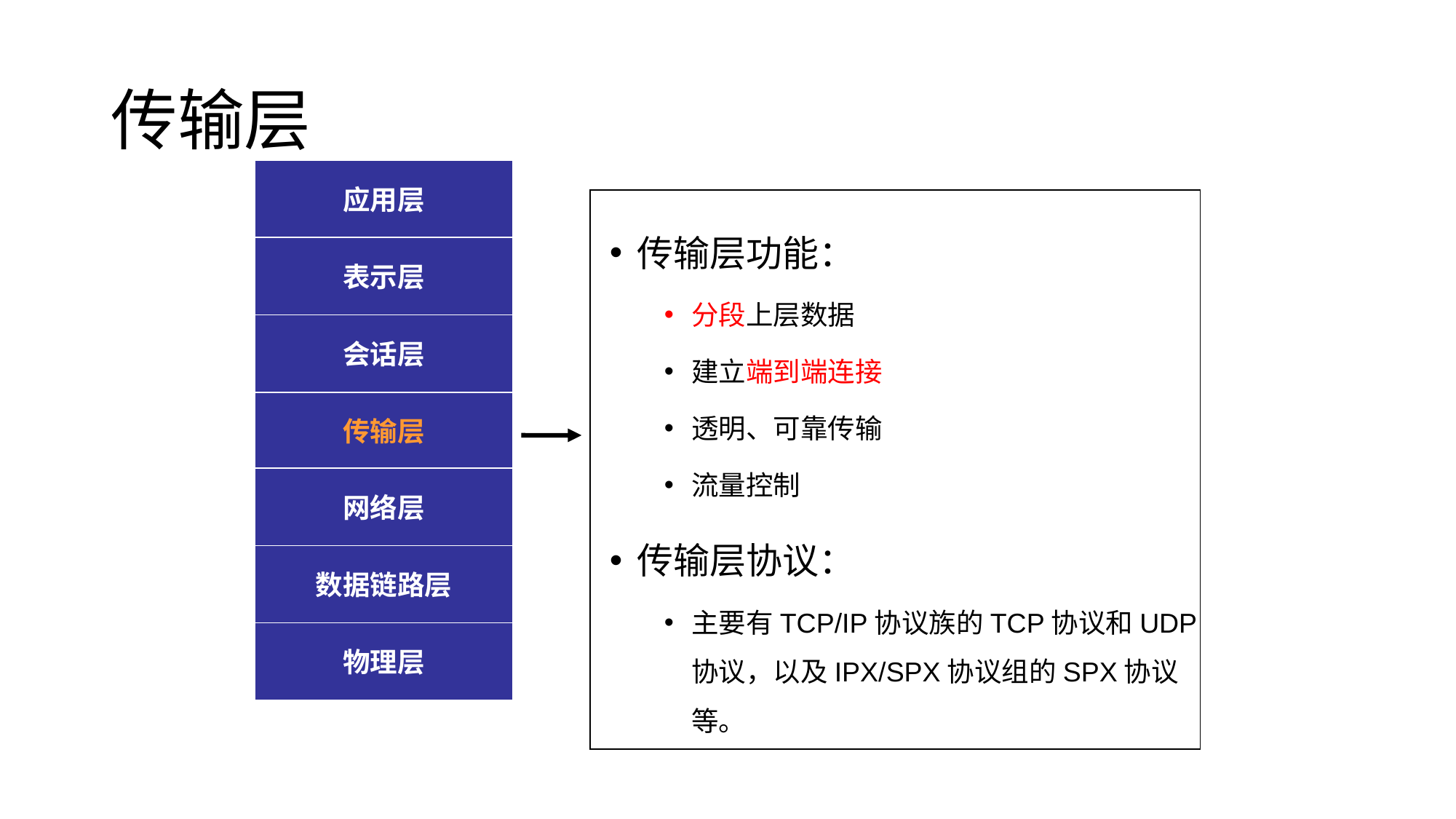

# 传输层
应用层

传输层功能：
分段上层数据
建立端到端连接
透明、可靠传输
流量控制
传输层协议：
主要有TCP/IP协议族的TCP协议和UDP协议，以及IPX/SPX协议组的SPX协议等。
表示层
会话层
传输层

网络层
数据链路层
物理层